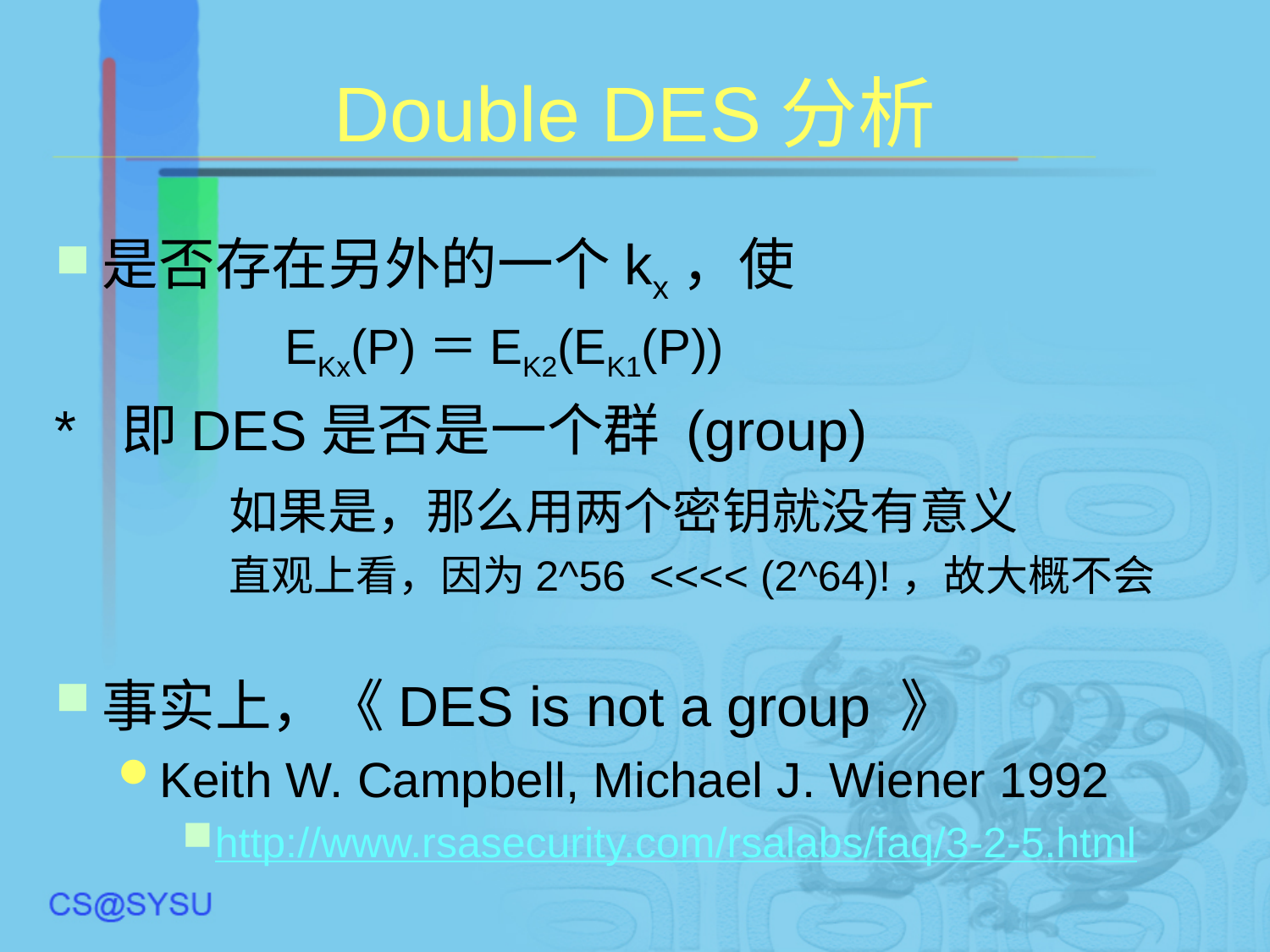

# Double DES分析
是否存在另外的一个kx，使
		EKx(P)＝EK2(EK1(P))
*  即DES是否是一个群 (group)
		如果是，那么用两个密钥就没有意义
		直观上看，因为2^56  <<<< (2^64)!，故大概不会

事实上，《DES is not a group 》
Keith W. Campbell, Michael J. Wiener 1992
http://www.rsasecurity.com/rsalabs/faq/3-2-5.html